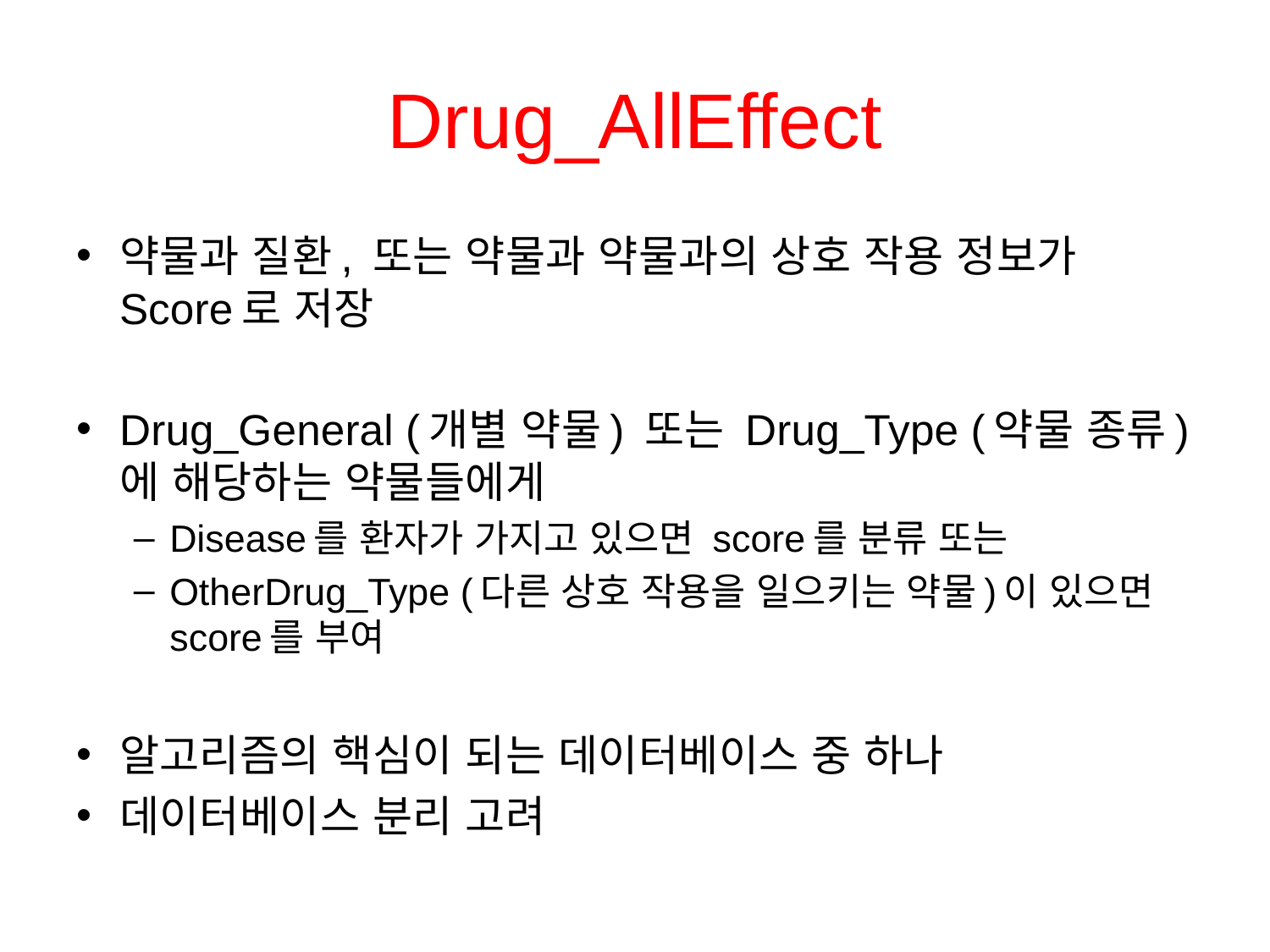

# Drug_AllEffect
약물과 질환, 또는 약물과 약물과의 상호 작용 정보가 Score로 저장

Drug_General (개별 약물) 또는 Drug_Type (약물 종류)에 해당하는 약물들에게
Disease를 환자가 가지고 있으면 score를 분류 또는
OtherDrug_Type (다른 상호 작용을 일으키는 약물)이 있으면 score를 부여

알고리즘의 핵심이 되는 데이터베이스 중 하나
데이터베이스 분리 고려